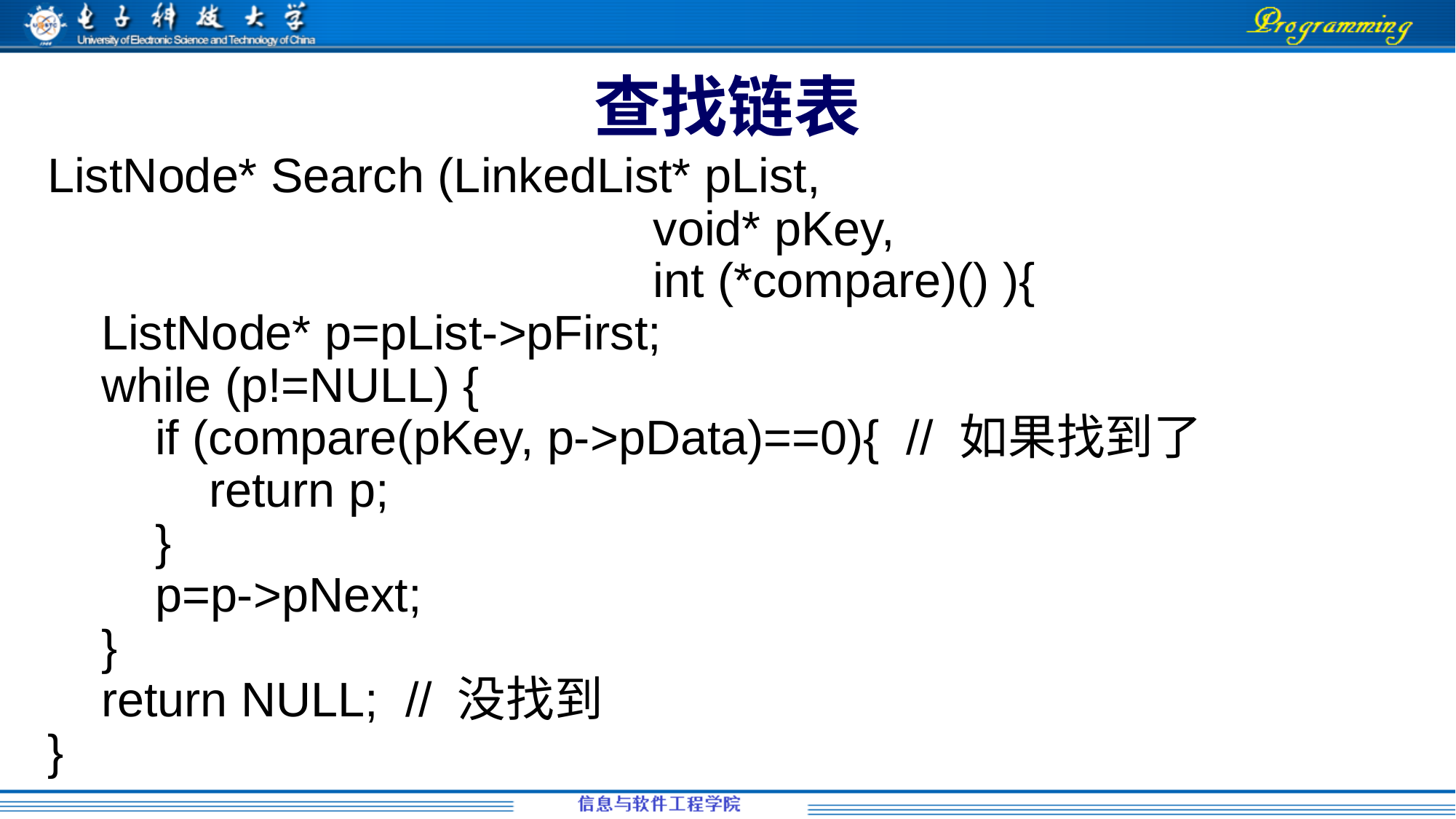

# 查找链表
ListNode* Search (LinkedList* pList,
                                             void* pKey,
                                             int (*compare)() ){
    ListNode* p=pList->pFirst;
    while (p!=NULL) {
        if (compare(pKey, p->pData)==0){  // 如果找到了
            return p;
        }
        p=p->pNext;
    }
    return NULL;  // 没找到
}